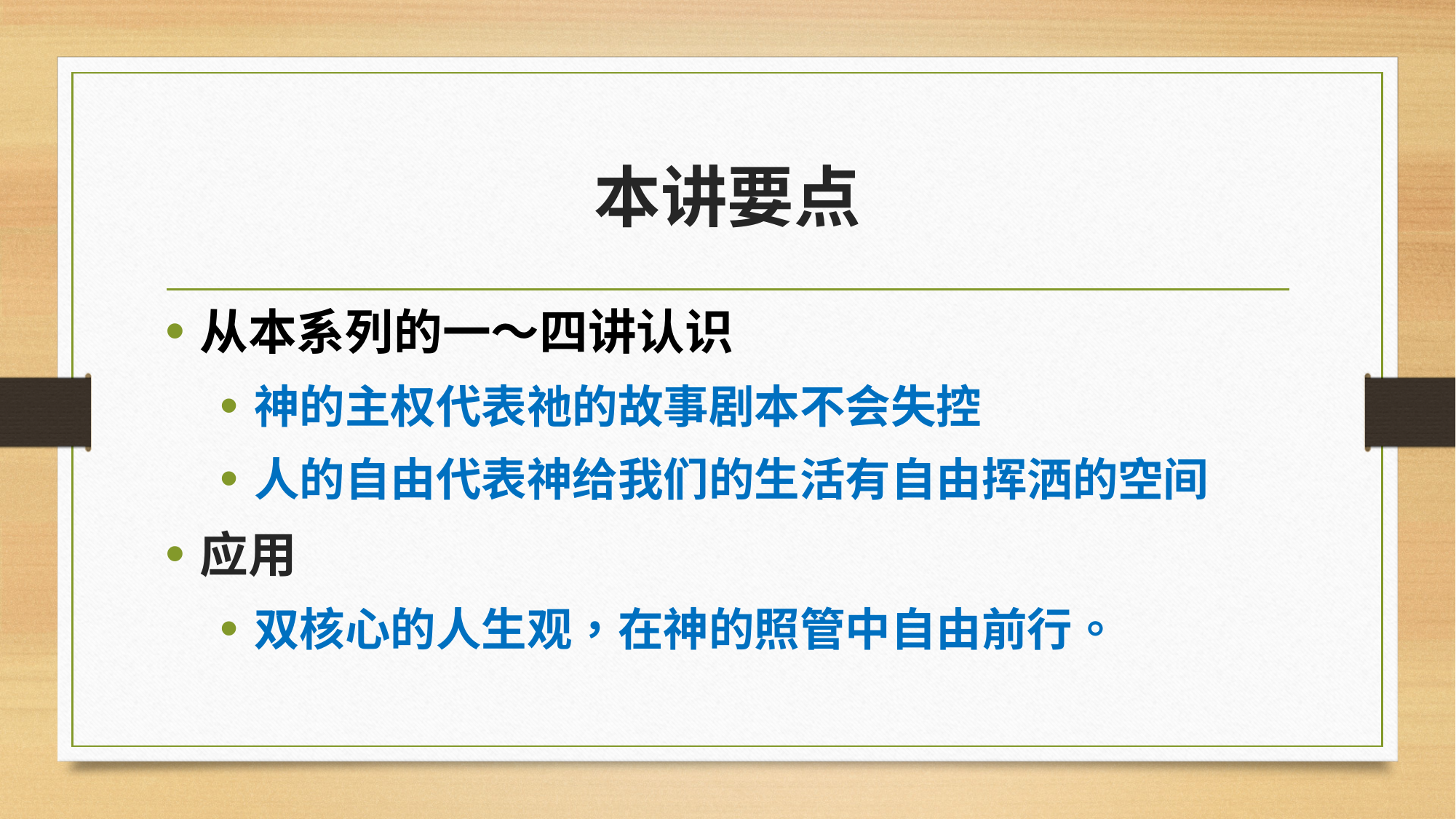

# 本讲要点
从本系列的一～四讲认识
神的主权代表祂的故事剧本不会失控
人的自由代表神给我们的生活有自由挥洒的空间
应用
双核心的人生观，在神的照管中自由前行。